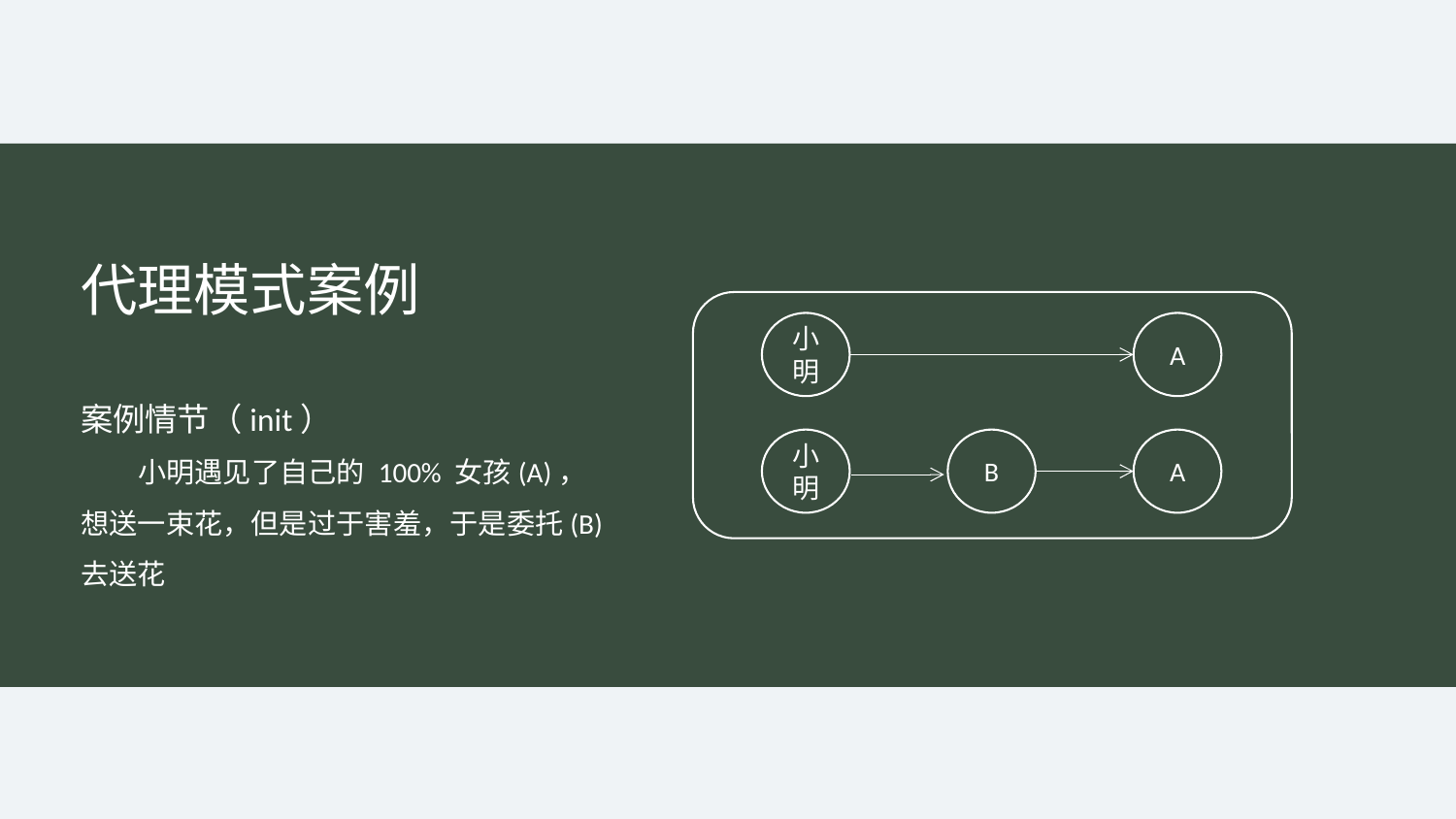

代理模式案例
案例情节（init）
        小明遇见了自己的 100% 女孩(A)，想送一束花，但是过于害羞，于是委托(B)去送花

小明
A
小明
B
A